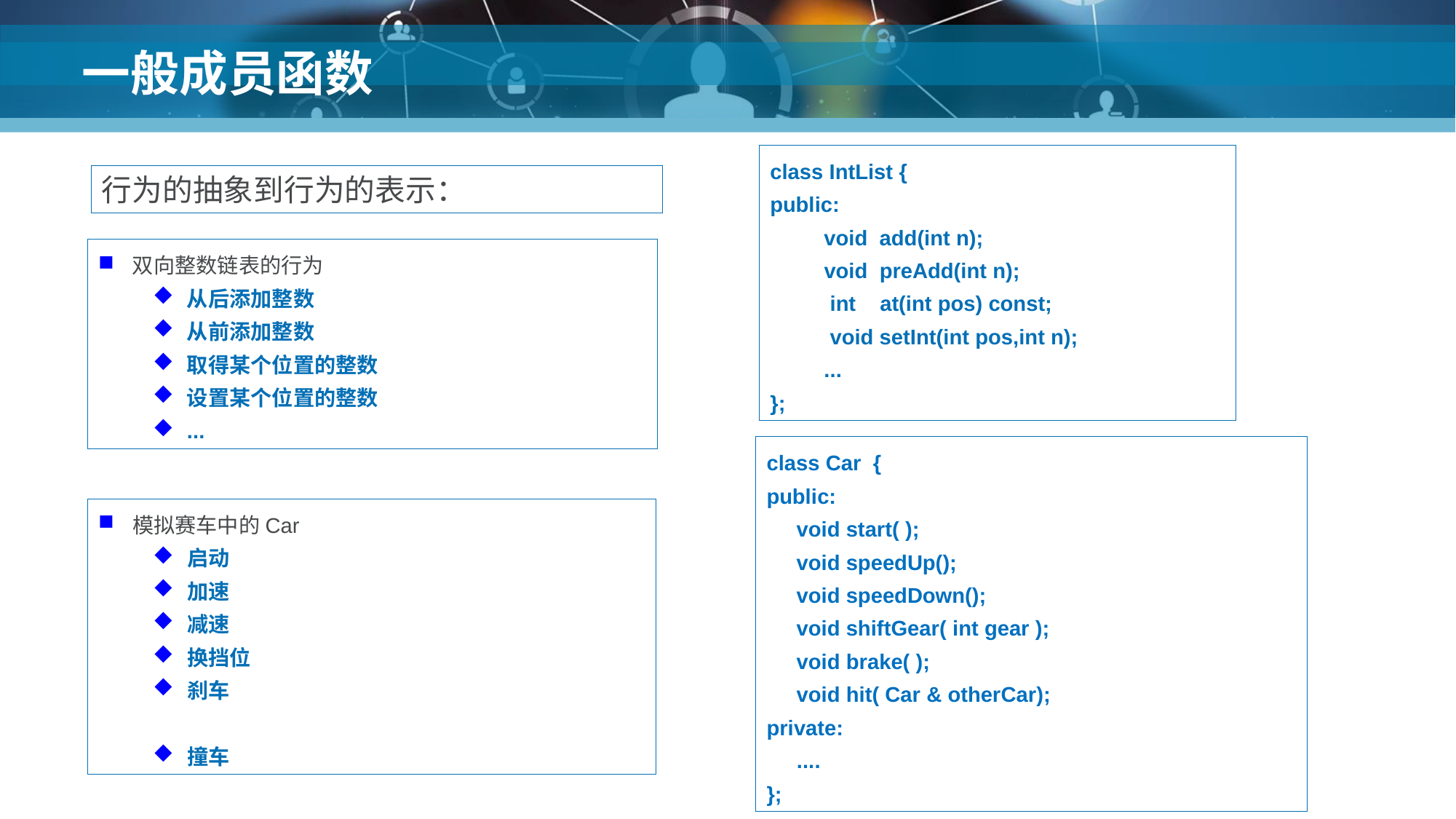

# 一般成员函数
class IntList {
public:
         void  add(int n);
         void  preAdd(int n);
          int    at(int pos) const;
          void setInt(int pos,int n);
         ...
};
行为的抽象到行为的表示：
双向整数链表的行为
从后添加整数
从前添加整数
取得某个位置的整数
设置某个位置的整数
...
class Car  {
public:
     void start( );
     void speedUp();
     void speedDown();
     void shiftGear( int gear );
     void brake( );
     void hit( Car & otherCar);
private:
     ....
};
模拟赛车中的Car
启动
加速
减速
换挡位
刹车

撞车